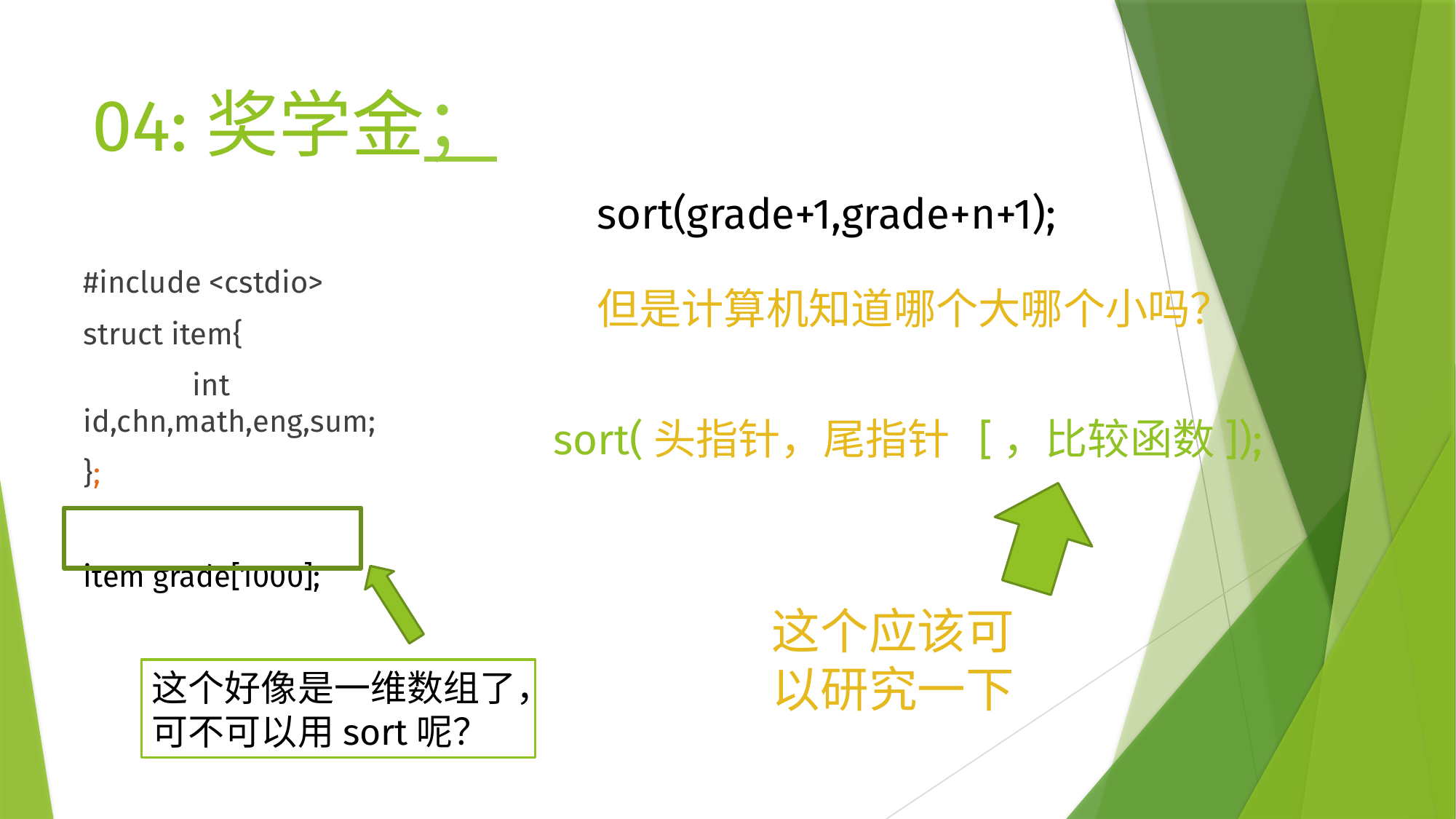

# 04:奖学金；
sort(grade+1,grade+n+1);
#include <cstdio>
struct item{
	int id,chn,math,eng,sum;
};

item grade[1000];
但是计算机知道哪个大哪个小吗？
sort(头指针，尾指针  [，比较函数]);

这个应该可以研究一下
这个好像是一维数组了，可不可以用sort呢？